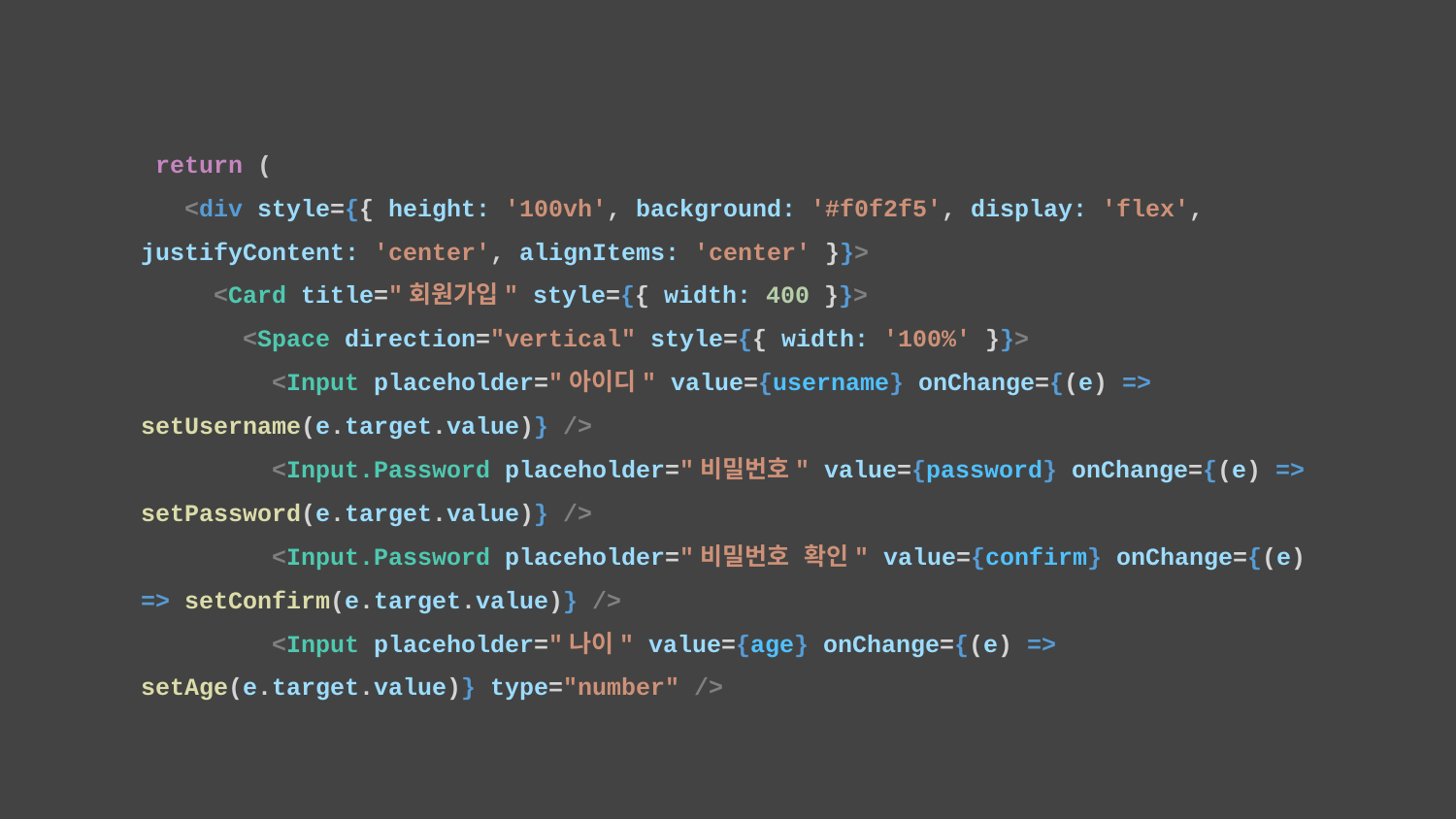

return (
   <div style={{ height: '100vh', background: '#f0f2f5', display: 'flex', justifyContent: 'center', alignItems: 'center' }}>
     <Card title="회원가입" style={{ width: 400 }}>
       <Space direction="vertical" style={{ width: '100%' }}>
         <Input placeholder="아이디" value={username} onChange={(e) => setUsername(e.target.value)} />
         <Input.Password placeholder="비밀번호" value={password} onChange={(e) => setPassword(e.target.value)} />
         <Input.Password placeholder="비밀번호 확인" value={confirm} onChange={(e) => setConfirm(e.target.value)} />
         <Input placeholder="나이" value={age} onChange={(e) => setAge(e.target.value)} type="number" />